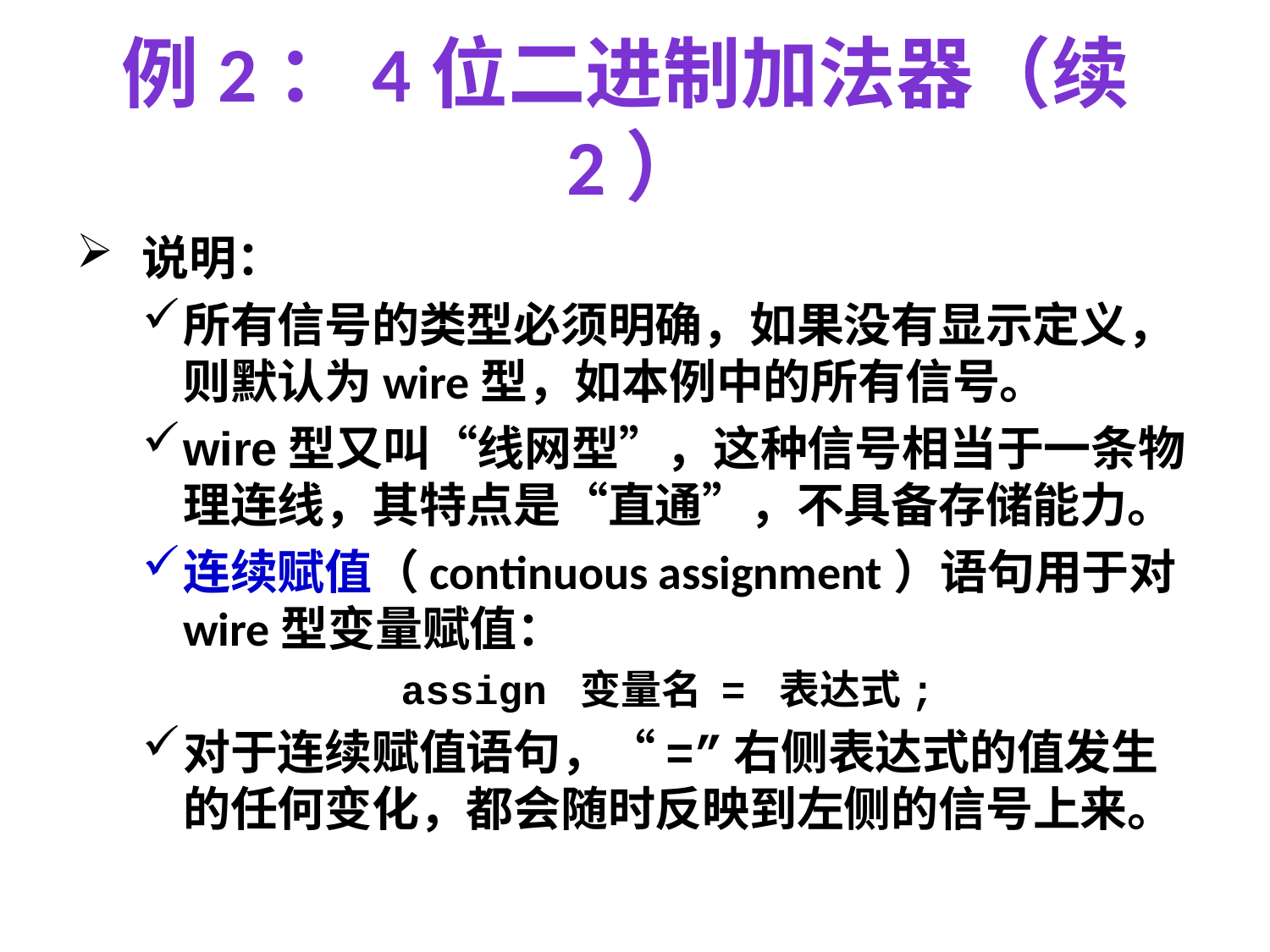

# 例2：4位二进制加法器（续2）
说明：
所有信号的类型必须明确，如果没有显示定义，则默认为wire型，如本例中的所有信号。
wire型又叫“线网型”，这种信号相当于一条物理连线，其特点是“直通”，不具备存储能力。
连续赋值（continuous assignment）语句用于对wire型变量赋值：
assign 变量名 = 表达式;
对于连续赋值语句，“=”右侧表达式的值发生的任何变化，都会随时反映到左侧的信号上来。